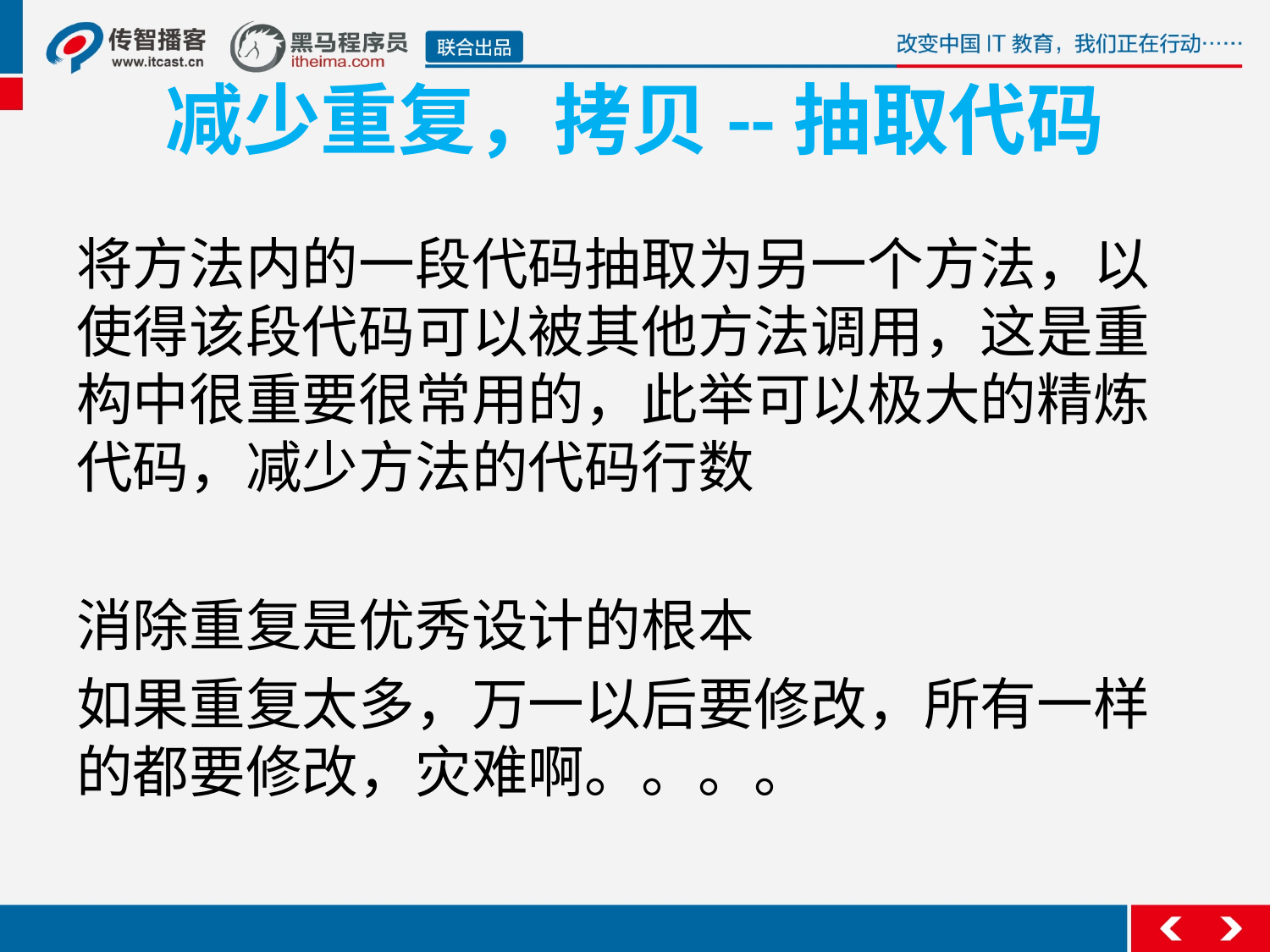

# 减少重复，拷贝--抽取代码
将方法内的一段代码抽取为另一个方法，以使得该段代码可以被其他方法调用，这是重构中很重要很常用的，此举可以极大的精炼代码，减少方法的代码行数

消除重复是优秀设计的根本
如果重复太多，万一以后要修改，所有一样的都要修改，灾难啊。。。。